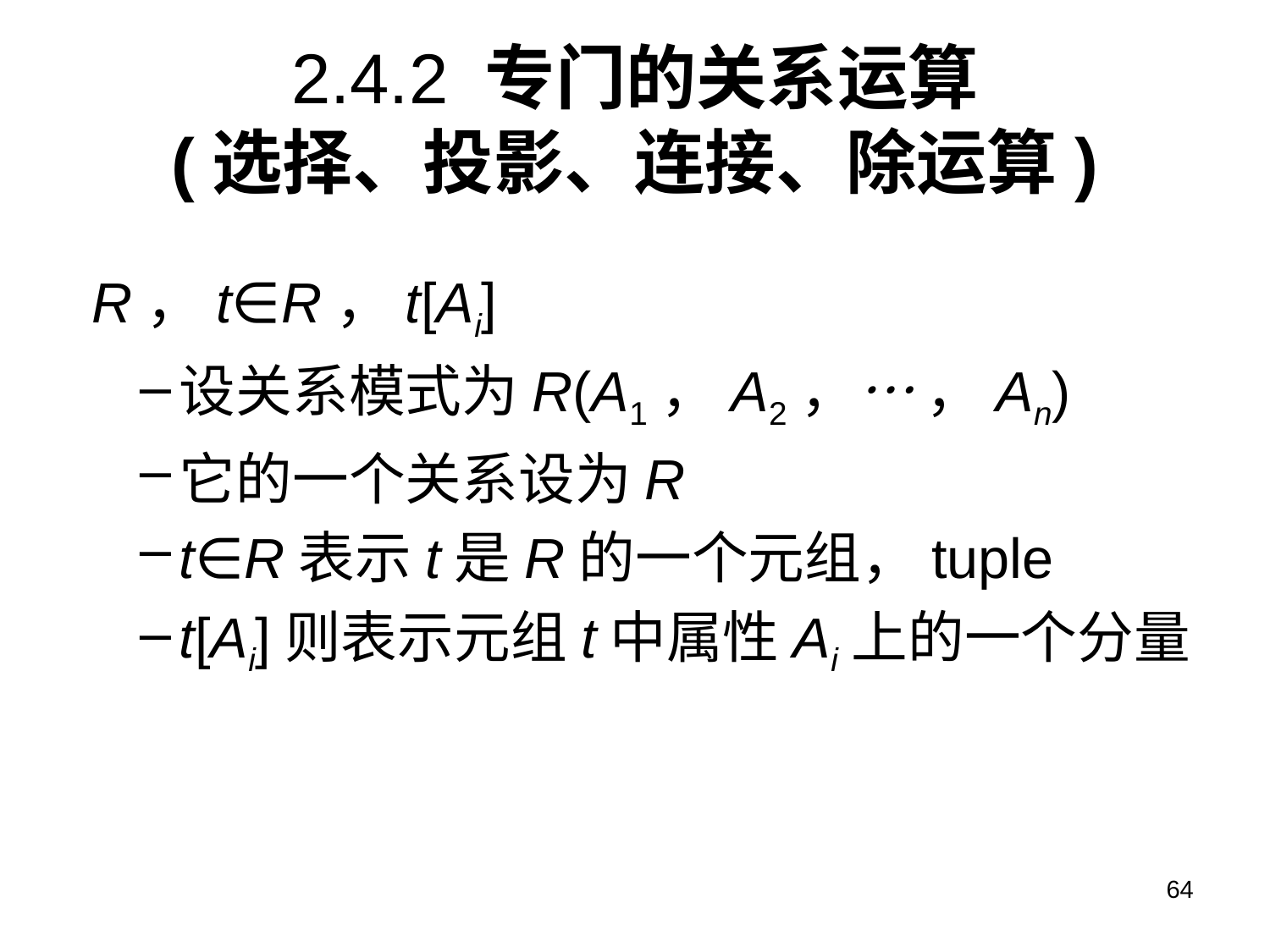

# 2.4.2 专门的关系运算 (选择、投影、连接、除运算)
 R，t∈R，t[Ai]
设关系模式为R(A1，A2，… ，An)
它的一个关系设为R
t∈R表示t是R的一个元组，tuple
t[Ai]则表示元组t中属性Ai上的一个分量

64